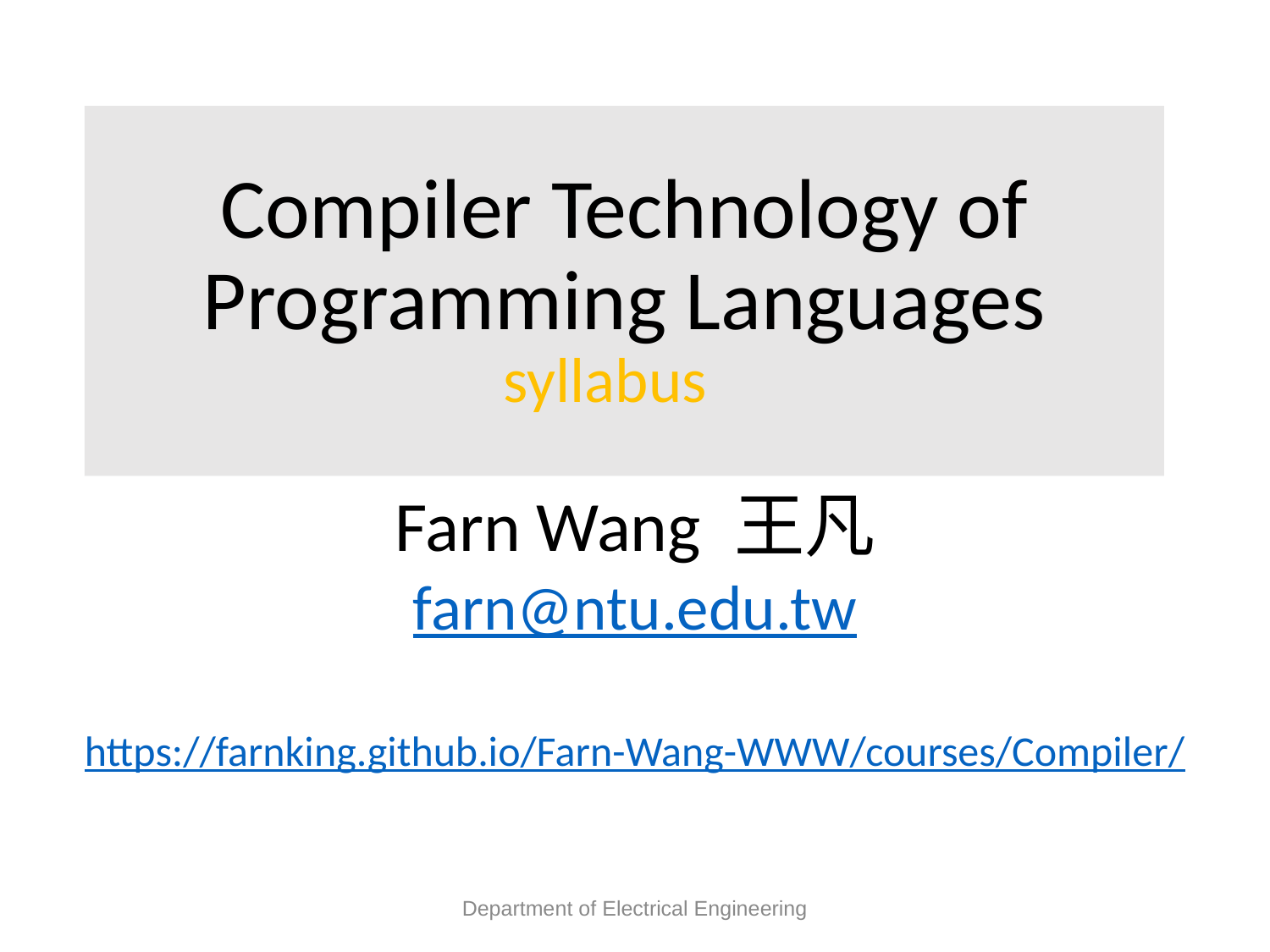

# Compiler Technology of Programming Languages syllabus
Farn Wang 王凡
farn@ntu.edu.tw

https://farnking.github.io/Farn-Wang-WWW/courses/Compiler/

Department of Electrical Engineering